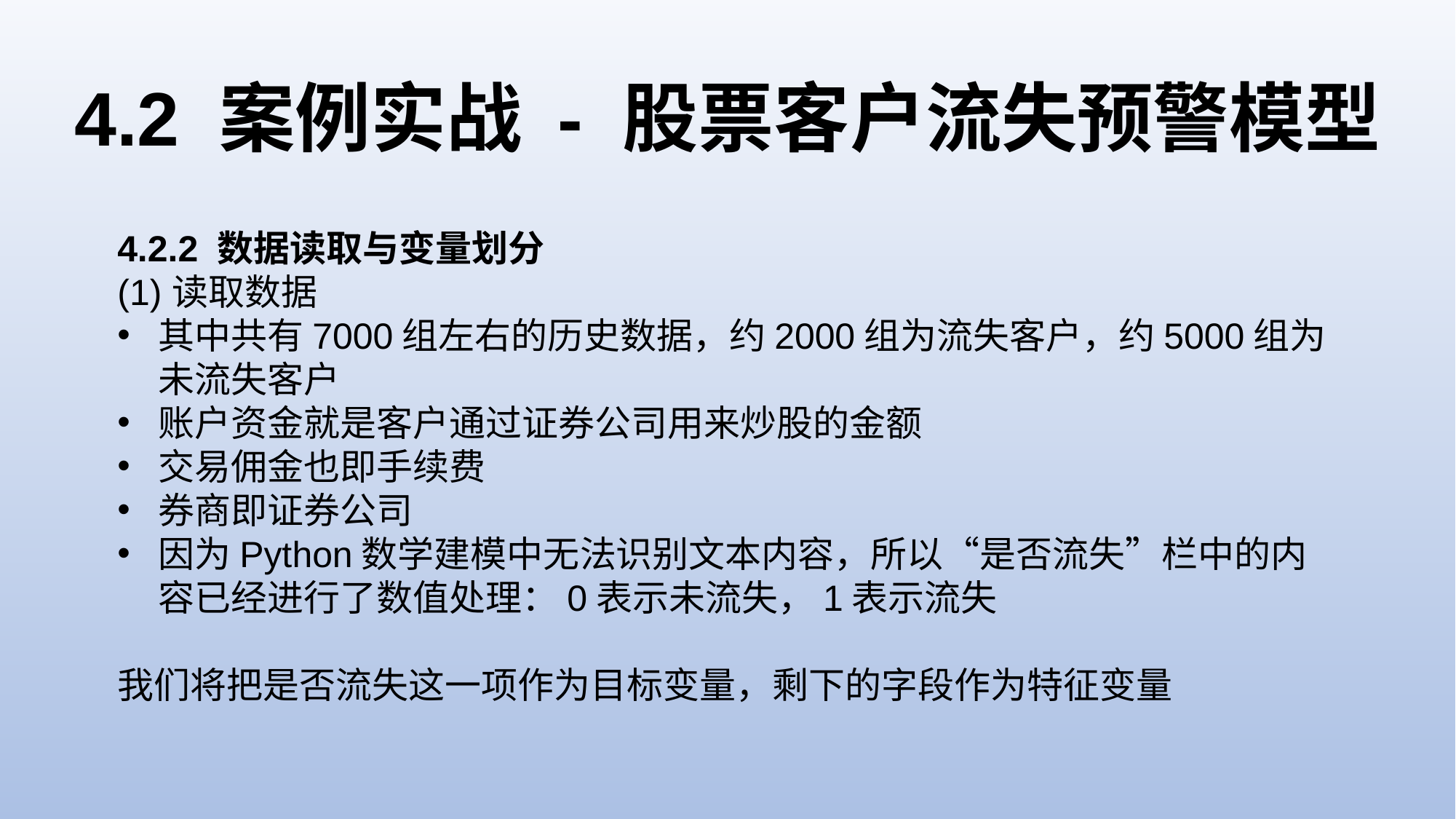

4.2 案例实战 - 股票客户流失预警模型
4.2.2 数据读取与变量划分
读取数据
其中共有7000组左右的历史数据，约2000组为流失客户，约5000组为未流失客户
账户资金就是客户通过证券公司用来炒股的金额
交易佣金也即手续费
券商即证券公司
因为Python数学建模中无法识别文本内容，所以“是否流失”栏中的内容已经进行了数值处理：0表示未流失，1表示流失

我们将把是否流失这一项作为目标变量，剩下的字段作为特征变量